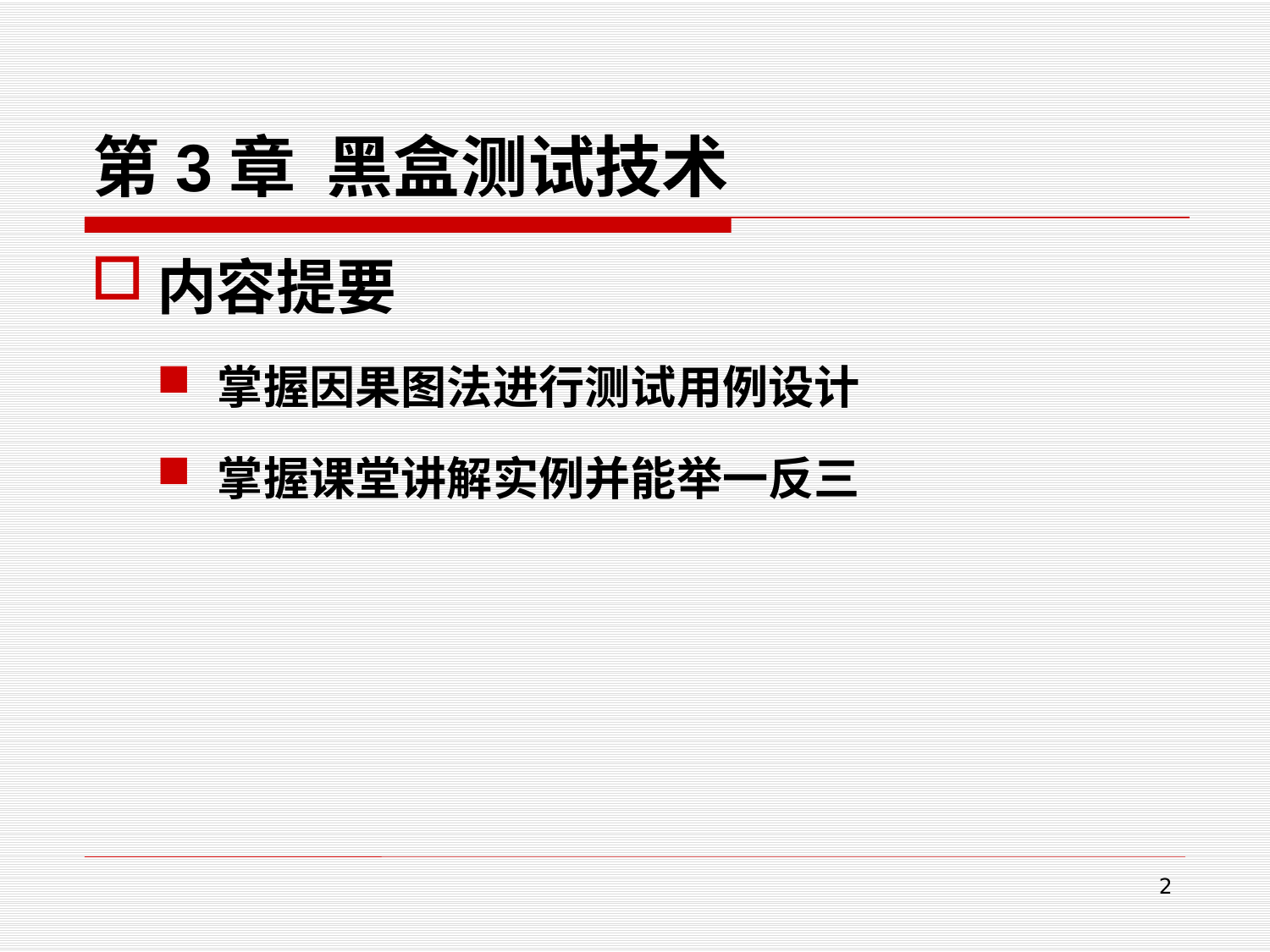

# 第3章  黑盒测试技术
内容提要
掌握因果图法进行测试用例设计
掌握课堂讲解实例并能举一反三

2